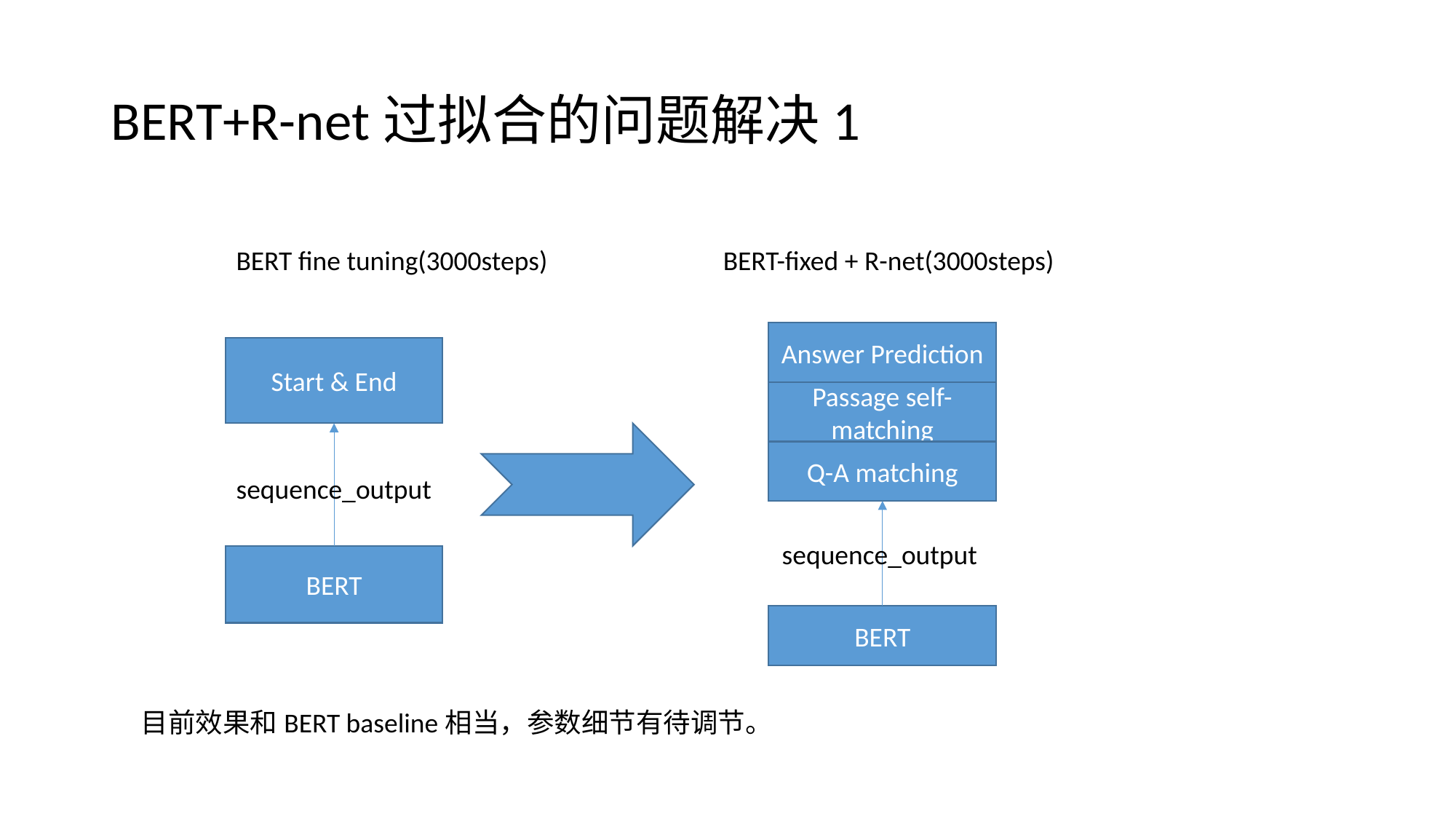

# BERT+R-net过拟合的问题解决1
BERT fine tuning(3000steps)
BERT-fixed + R-net(3000steps)
Answer Prediction
Start & End
Passage self-matching

Q-A matching
sequence_output
sequence_output
BERT
BERT
目前效果和BERT baseline相当，参数细节有待调节。